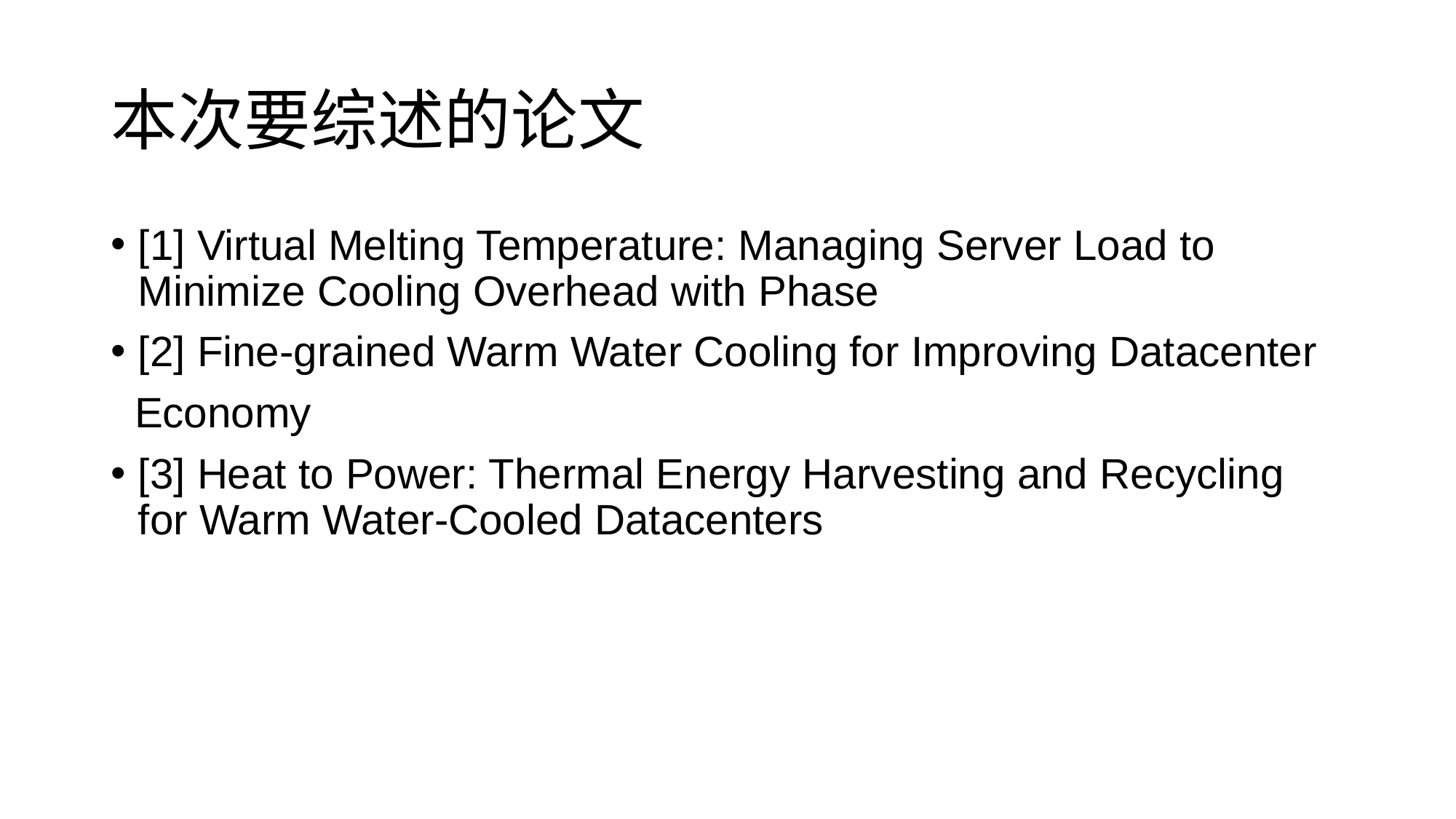

# 本次要综述的论文
[1] Virtual Melting Temperature: Managing Server Load to Minimize Cooling Overhead with Phase
[2] Fine-grained Warm Water Cooling for Improving Datacenter
  Economy
[3] Heat to Power: Thermal Energy Harvesting and Recycling for Warm Water-Cooled Datacenters